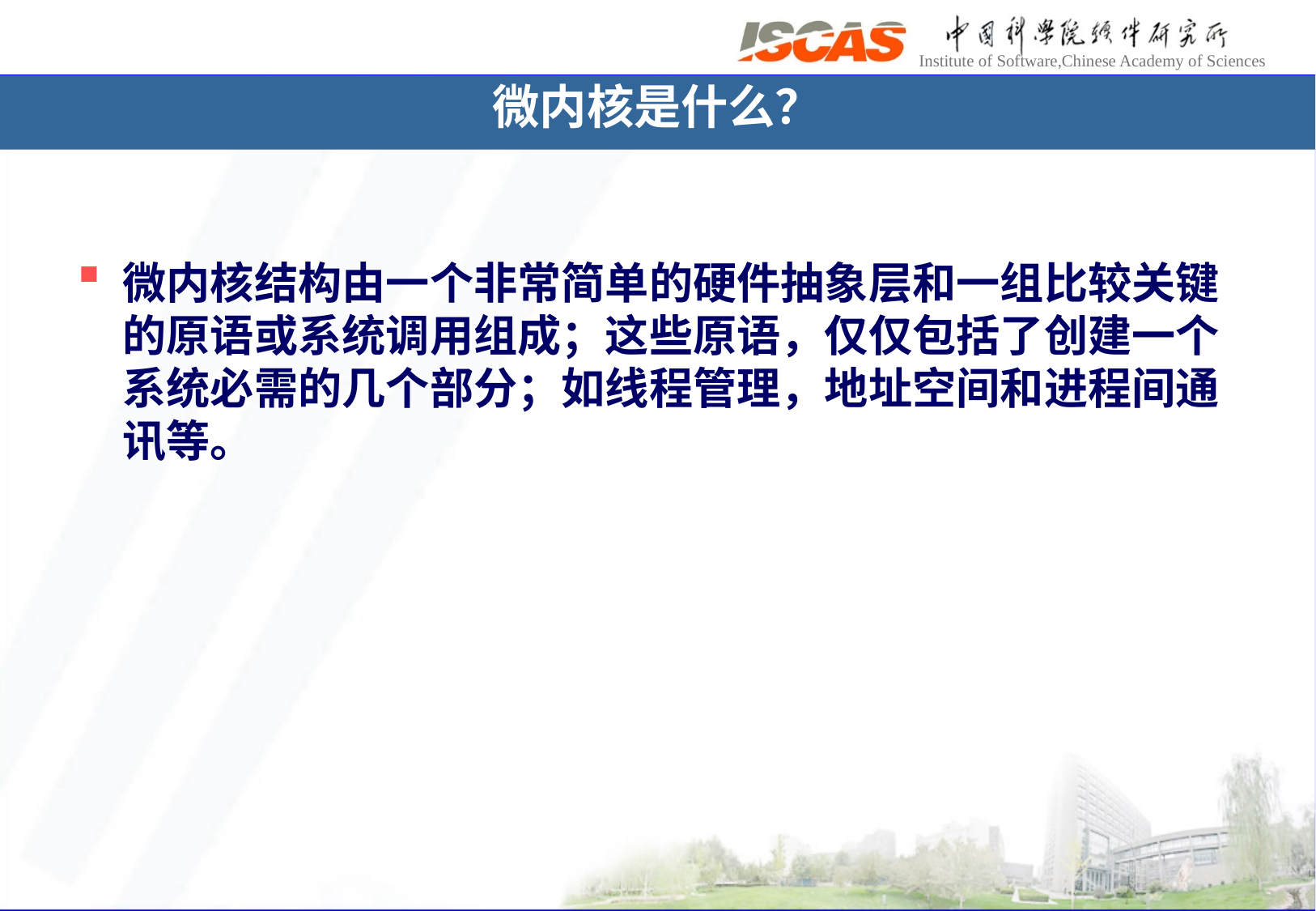

# 微内核是什么？

微内核结构由一个非常简单的硬件抽象层和一组比较关键的原语或系统调用组成；这些原语，仅仅包括了创建一个系统必需的几个部分；如线程管理，地址空间和进程间通讯等。